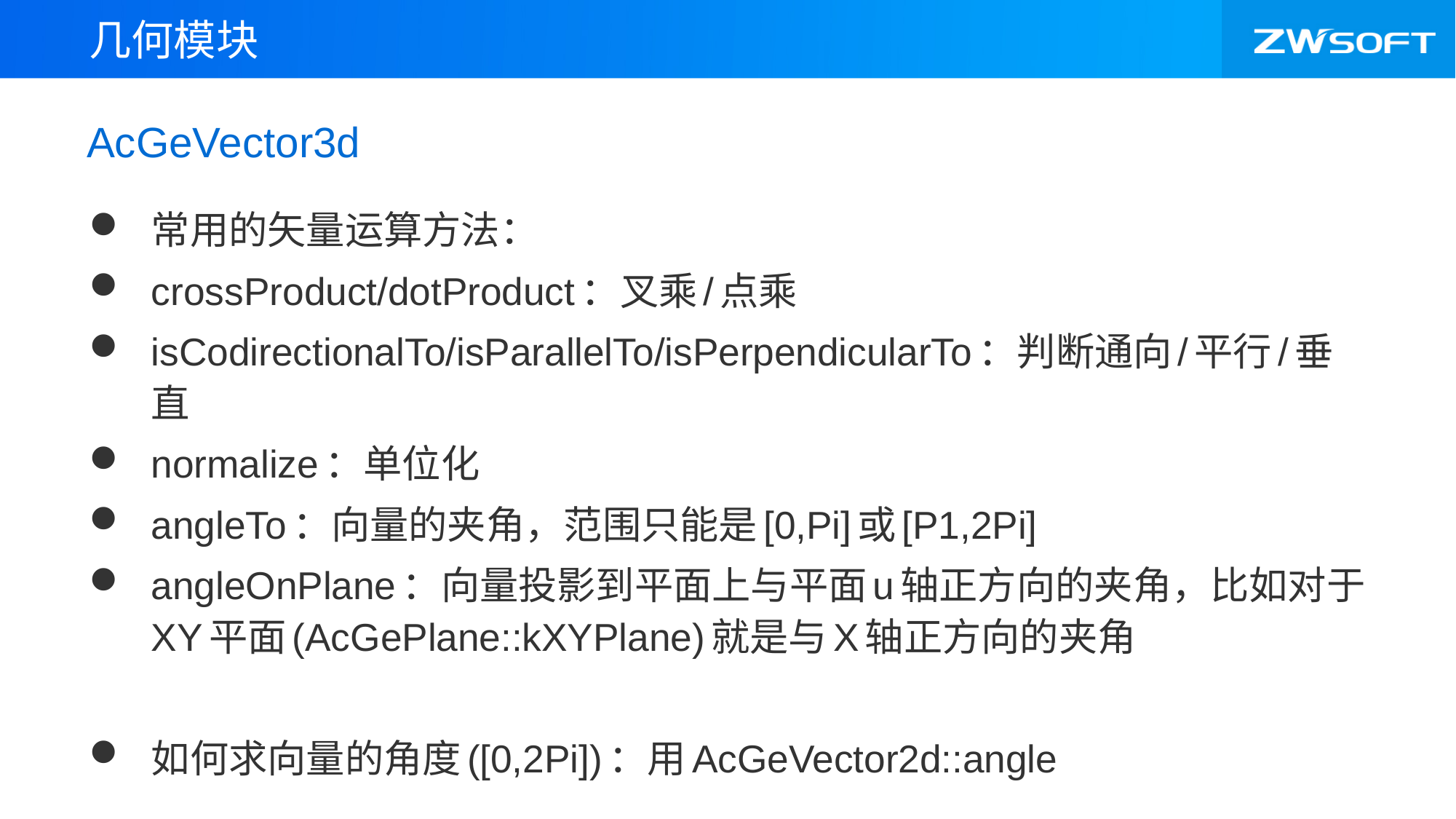

几何模块
# AcGeVector3d
常用的矢量运算方法：
crossProduct/dotProduct：叉乘/点乘
isCodirectionalTo/isParallelTo/isPerpendicularTo：判断通向/平行/垂直
normalize：单位化
angleTo：向量的夹角，范围只能是[0,Pi]或[P1,2Pi]
angleOnPlane：向量投影到平面上与平面u轴正方向的夹角，比如对于XY平面(AcGePlane::kXYPlane)就是与X轴正方向的夹角

如何求向量的角度([0,2Pi])：用AcGeVector2d::angle